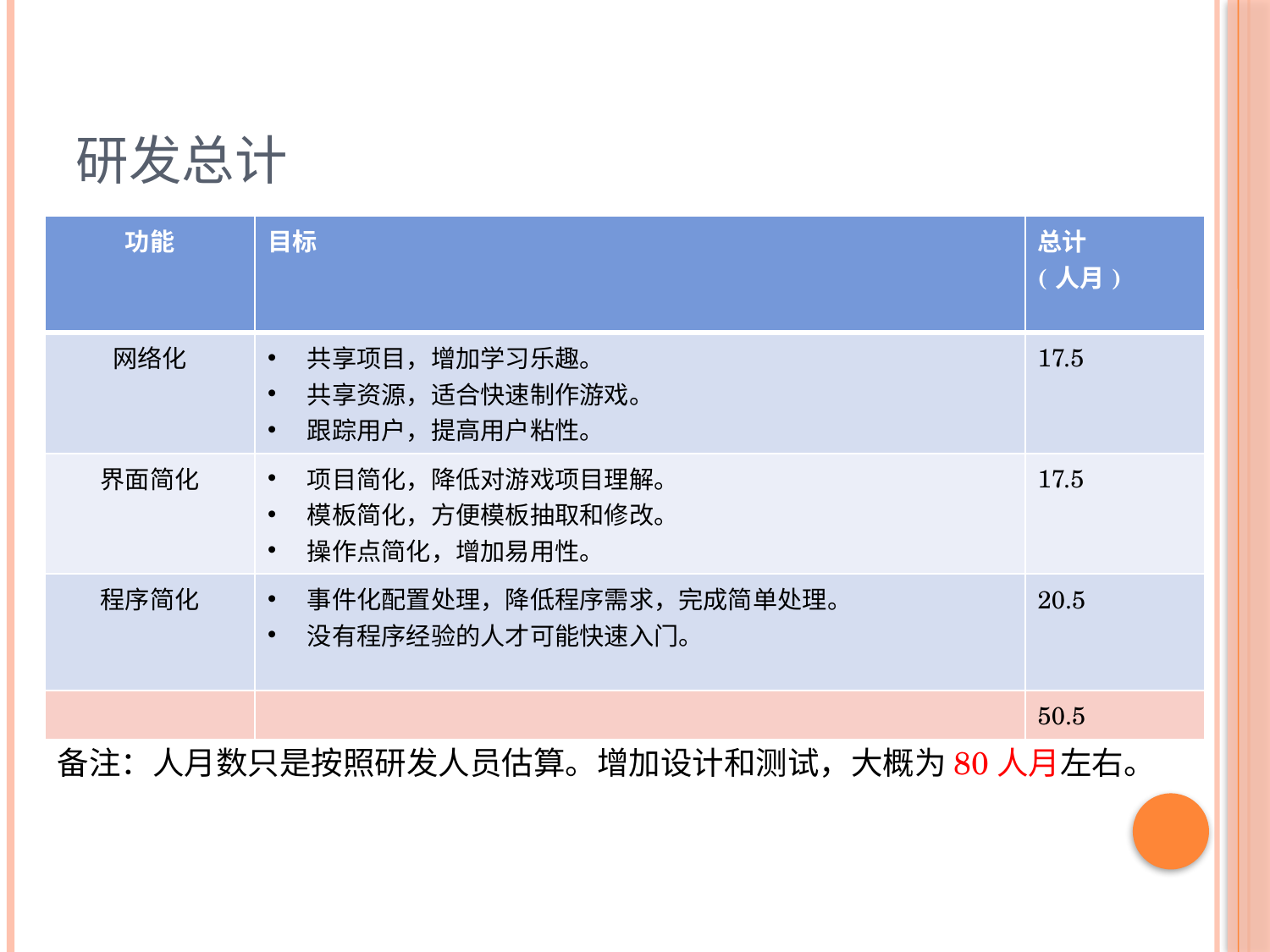

# 研发总计
| 功能 | 目标 | 总计 (人月) |
| --- | --- | --- |
| 网络化 | 共享项目，增加学习乐趣。 共享资源，适合快速制作游戏。 跟踪用户，提高用户粘性。 | 17.5 |
| 界面简化 | 项目简化，降低对游戏项目理解。 模板简化，方便模板抽取和修改。 操作点简化，增加易用性。 | 17.5 |
| 程序简化 | 事件化配置处理，降低程序需求，完成简单处理。 没有程序经验的人才可能快速入门。 | 20.5 |
|  |  | 50.5 |
备注：人月数只是按照研发人员估算。增加设计和测试，大概为80人月左右。